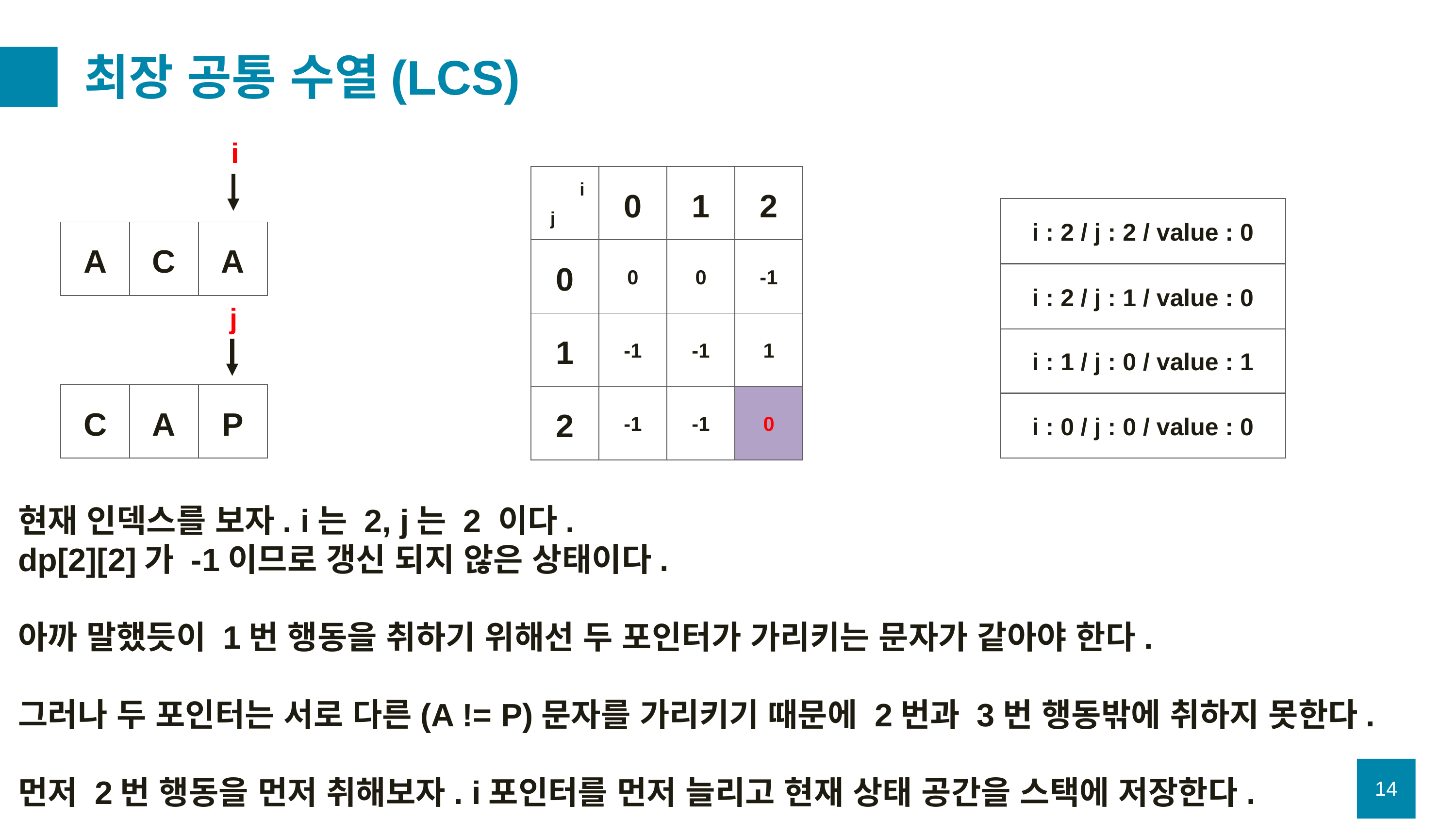

# 최장 공통 수열(LCS)
i
|  | 0 | 1 | 2 |
| --- | --- | --- | --- |
| 0 | 0 | 0 | -1 |
| 1 | -1 | -1 | 1 |
| 2 | -1 | -1 | 0 |
i
i : 2 / j : 2 / value : 0
j
| A | C | A |
| --- | --- | --- |
i : 2 / j : 1 / value : 0
j
i : 1 / j : 0 / value : 1
| C | A | P |
| --- | --- | --- |
i : 0 / j : 0 / value : 0
현재 인덱스를 보자. i는 2, j는 2 이다.
dp[2][2]가 -1이므로 갱신 되지 않은 상태이다.

아까 말했듯이 1번 행동을 취하기 위해선 두 포인터가 가리키는 문자가 같아야 한다.

그러나 두 포인터는 서로 다른(A != P)문자를 가리키기 때문에 2번과 3번 행동밖에 취하지 못한다.

먼저 2번 행동을 먼저 취해보자. i포인터를 먼저 늘리고 현재 상태 공간을 스택에 저장한다.
14